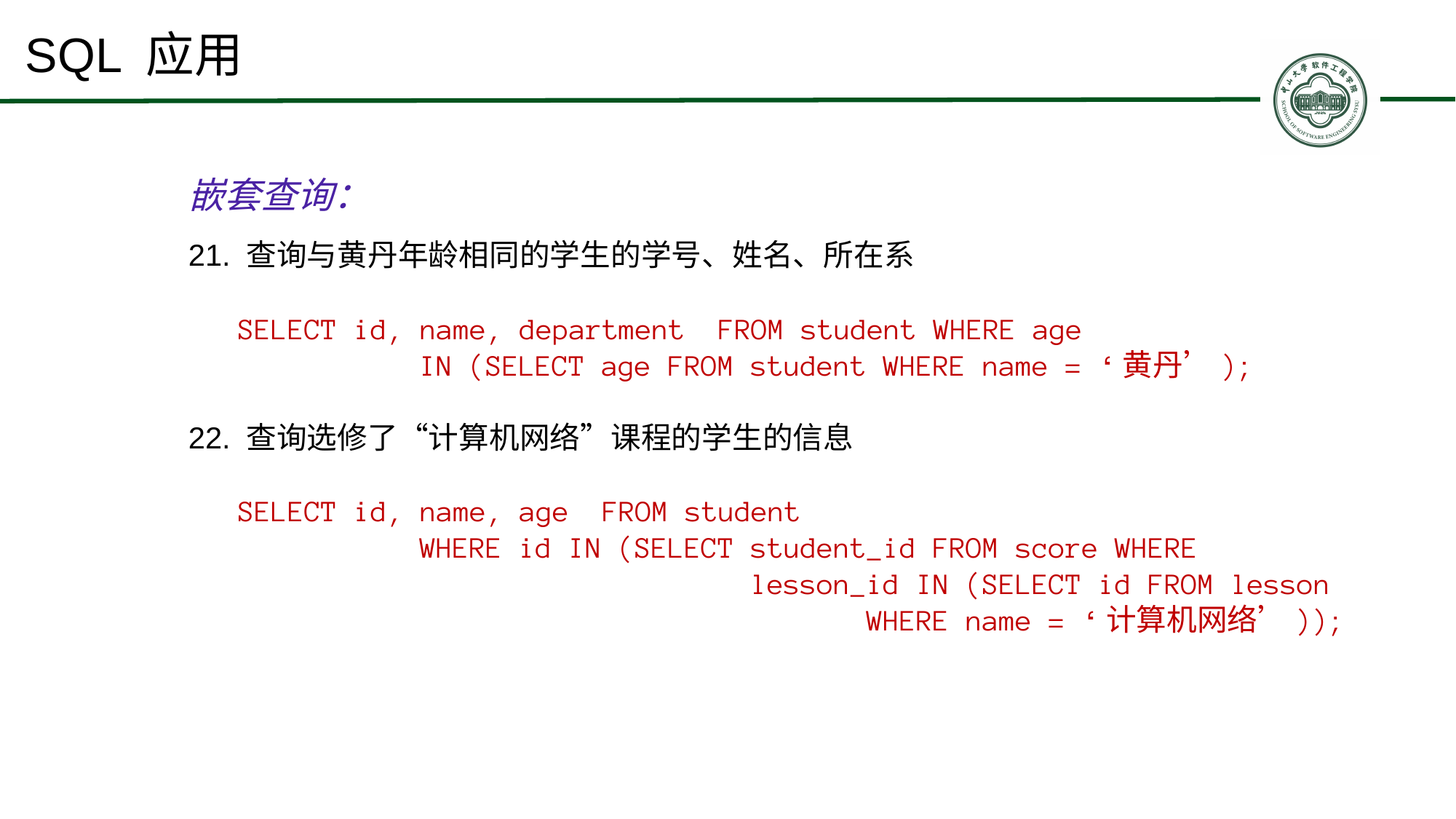

# SQL 应用
嵌套查询：

21. 查询与黄丹年龄相同的学生的学号、姓名、所在系

      SELECT id, name, department  FROM student WHERE age
              IN (SELECT age FROM student WHERE name = ‘黄丹’);

22. 查询选修了“计算机网络”课程的学生的信息

      SELECT id, name, age  FROM student
              WHERE id IN (SELECT student_id FROM score WHERE
                                  lesson_id IN (SELECT id FROM lesson
                                         WHERE name = ‘计算机网络’));